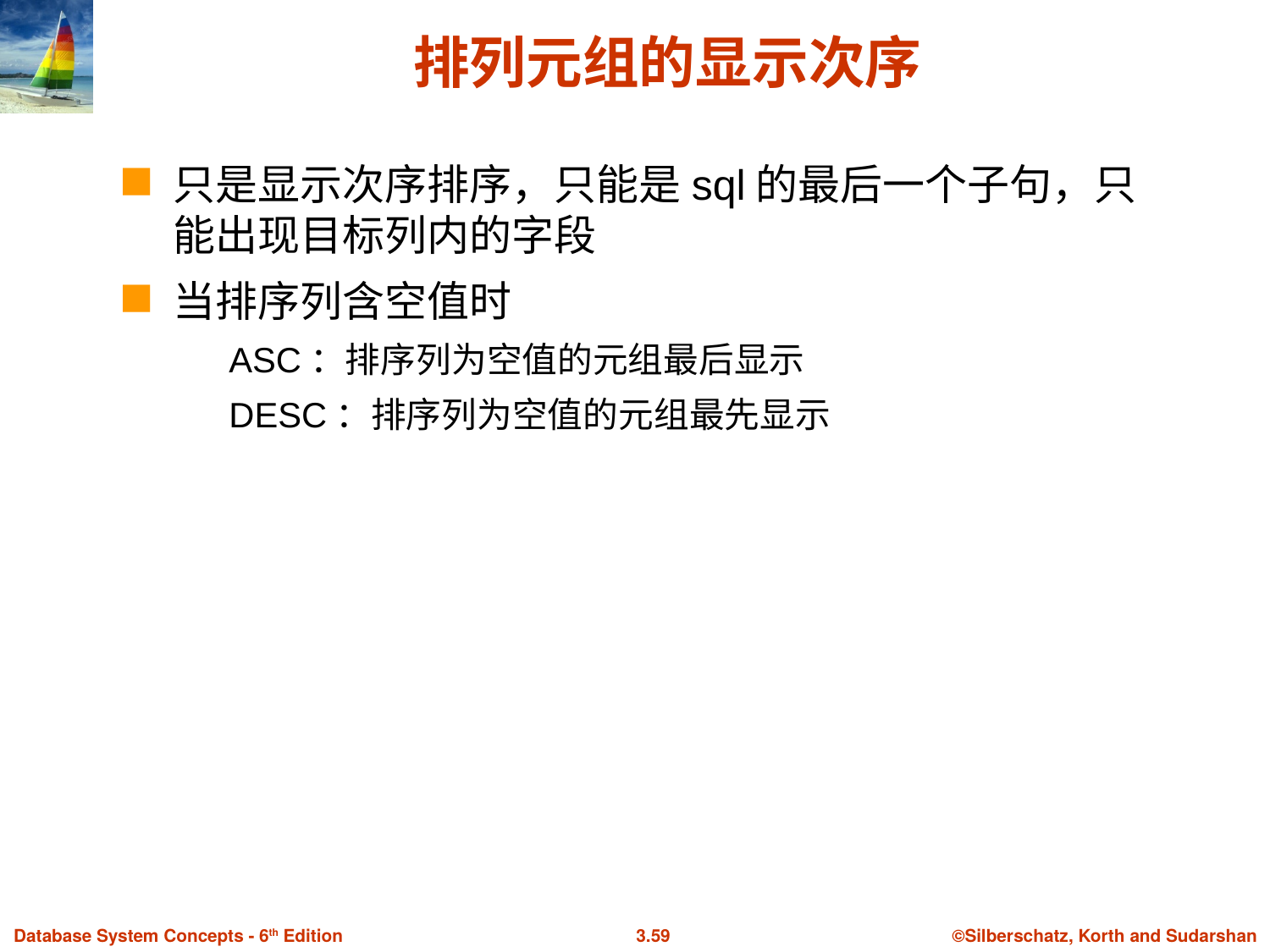

# 排列元组的显示次序
只是显示次序排序，只能是sql的最后一个子句，只能出现目标列内的字段
当排序列含空值时
ASC：排序列为空值的元组最后显示
DESC：排序列为空值的元组最先显示